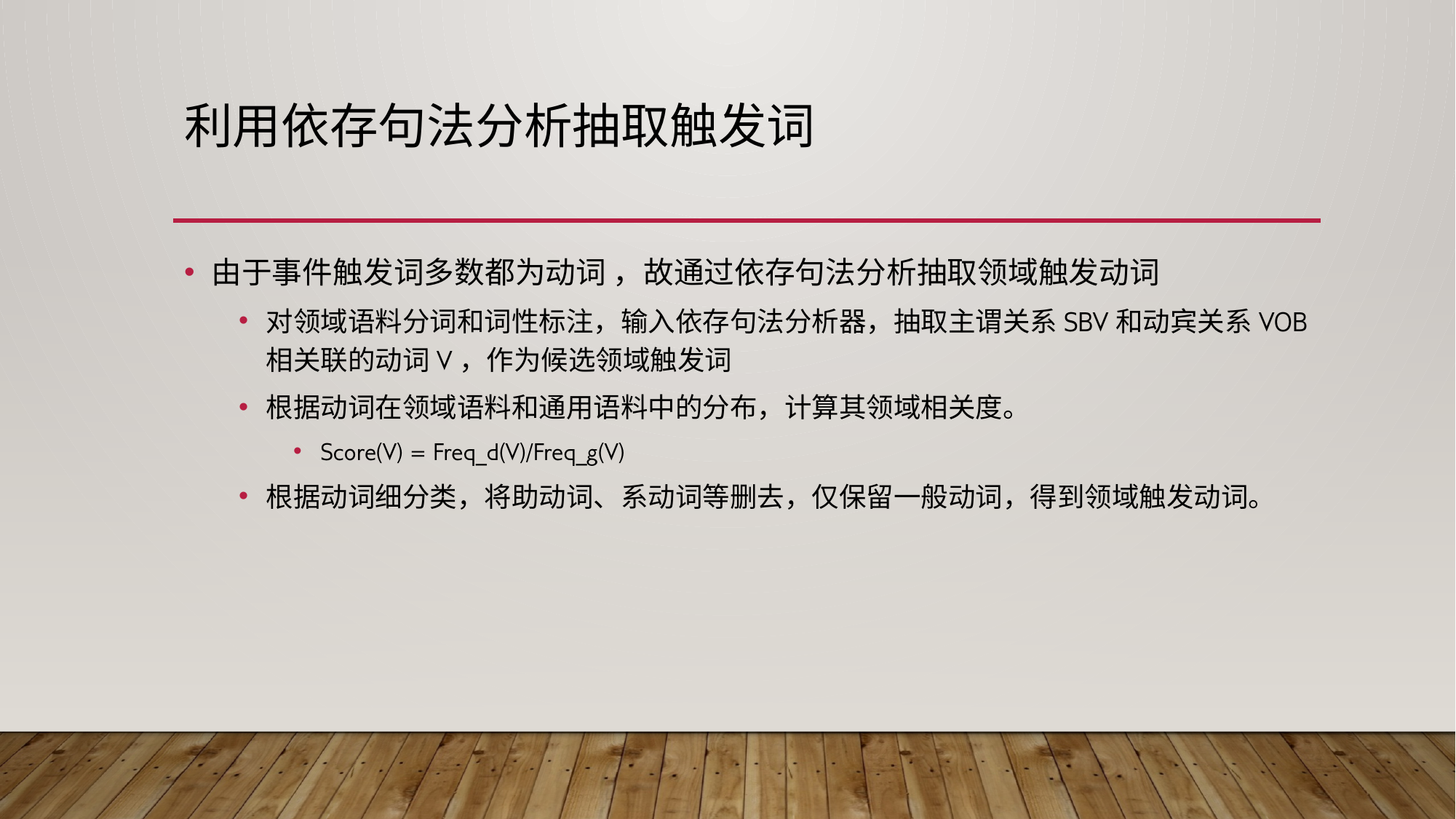

# 利用依存句法分析抽取触发词
由于事件触发词多数都为动词 ，故通过依存句法分析抽取领域触发动词
对领域语料分词和词性标注，输入依存句法分析器，抽取主谓关系SBV和动宾关系VOB相关联的动词V，作为候选领域触发词
根据动词在领域语料和通用语料中的分布，计算其领域相关度。
Score(V) = Freq_d(V)/Freq_g(V)
根据动词细分类，将助动词、系动词等删去，仅保留一般动词，得到领域触发动词。